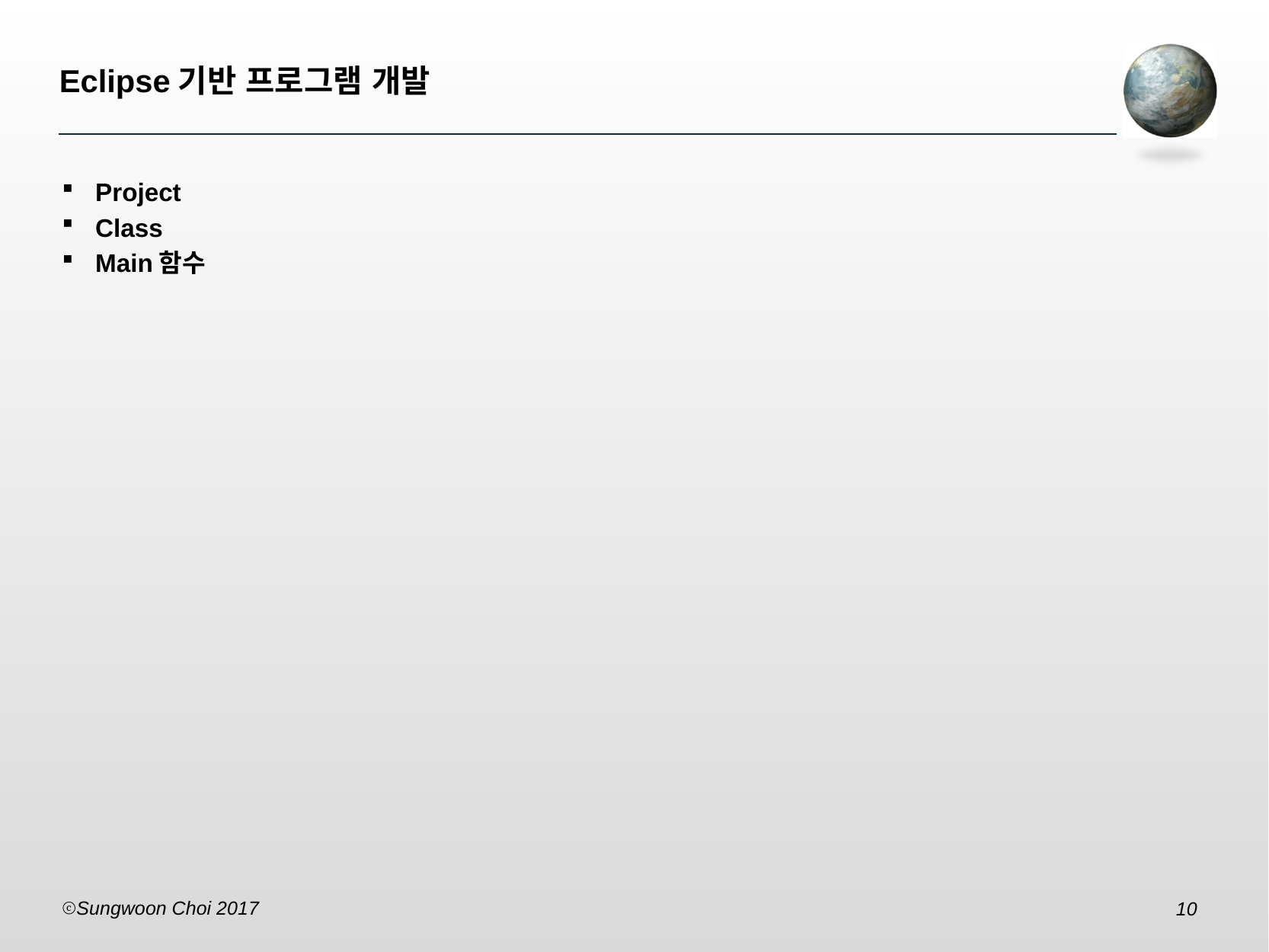

# Eclipse기반 프로그램 개발
Project
Class
Main함수

Sungwoon Choi 2017
10